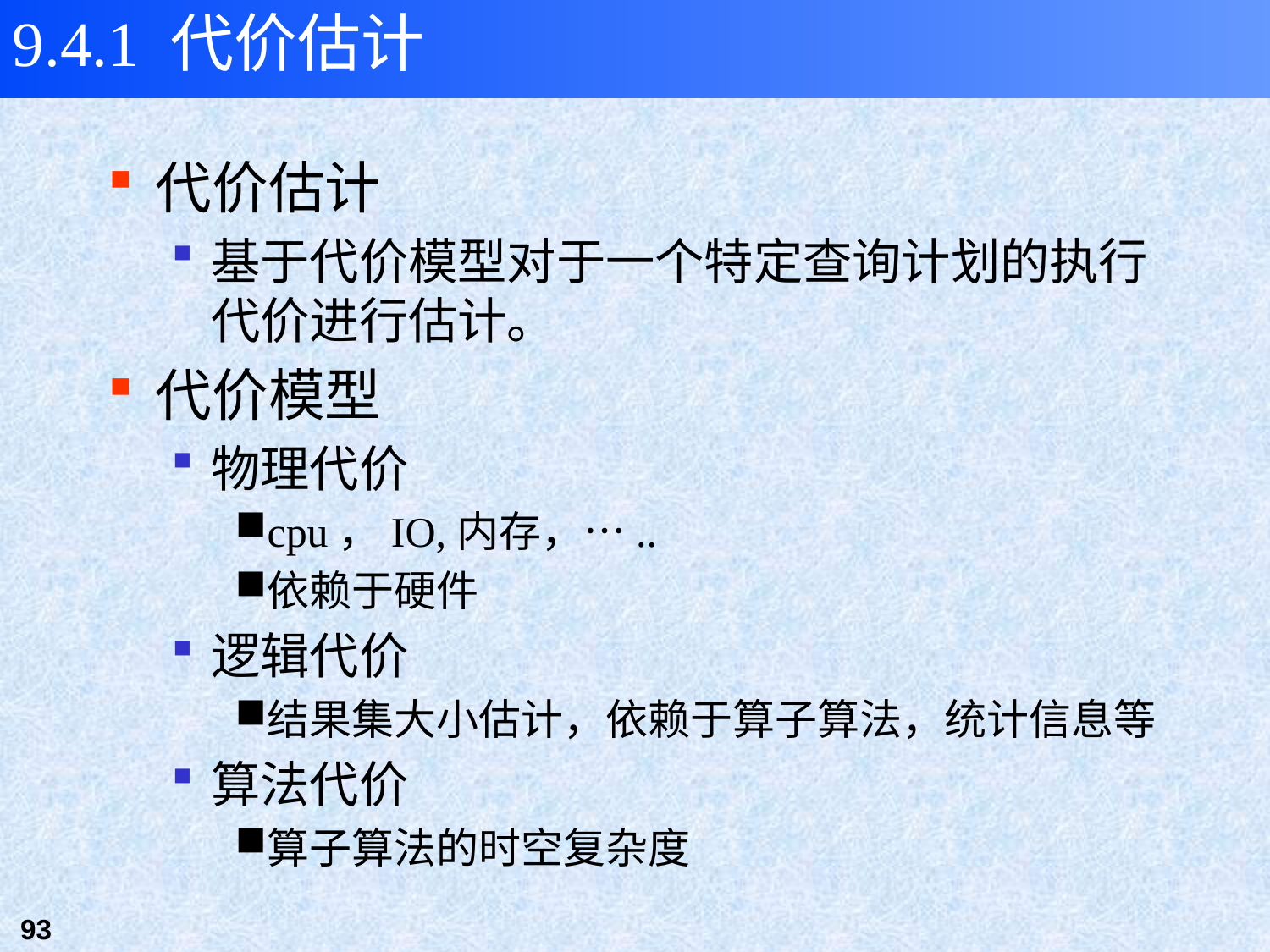

9.4.1 代价估计
代价估计
基于代价模型对于一个特定查询计划的执行代价进行估计。
代价模型
物理代价
cpu，IO,内存，…..
依赖于硬件
逻辑代价
结果集大小估计，依赖于算子算法，统计信息等
算法代价
算子算法的时空复杂度